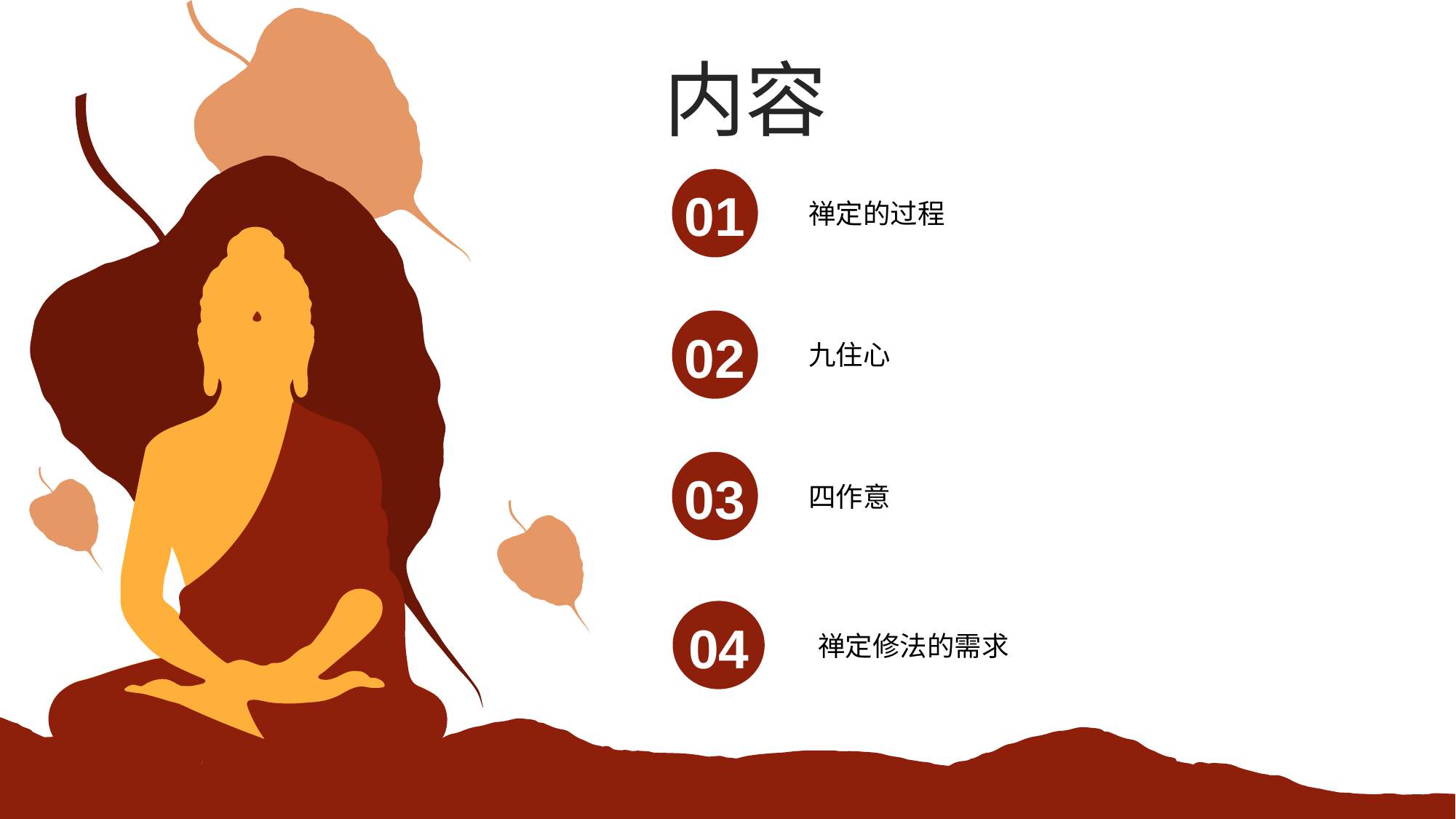

内容

01
禅定的过程

02
九住心

03
四作意

04
禅定修法的需求